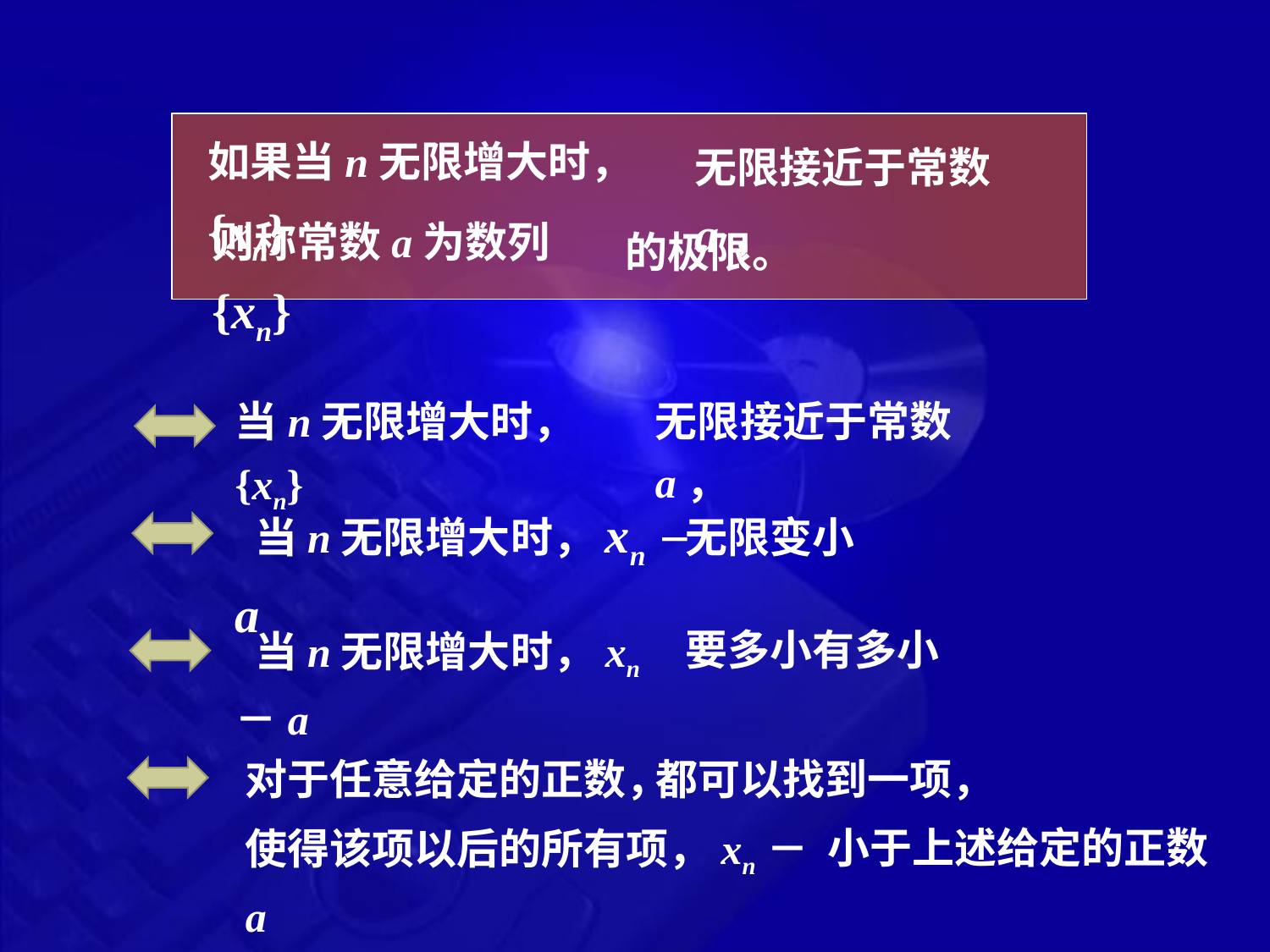

如果当n无限增大时，{xn}
无限接近于常数 a，
则称常数a为数列{xn}
的极限。
当n无限增大时，{xn}
无限接近于常数a，

 当n无限增大时，xn－a
无限变小

 当n无限增大时，xn－a
要多小有多小

对于任意给定的正数，
都可以找到一项，

使得该项以后的所有项，xn－a
小于上述给定的正数